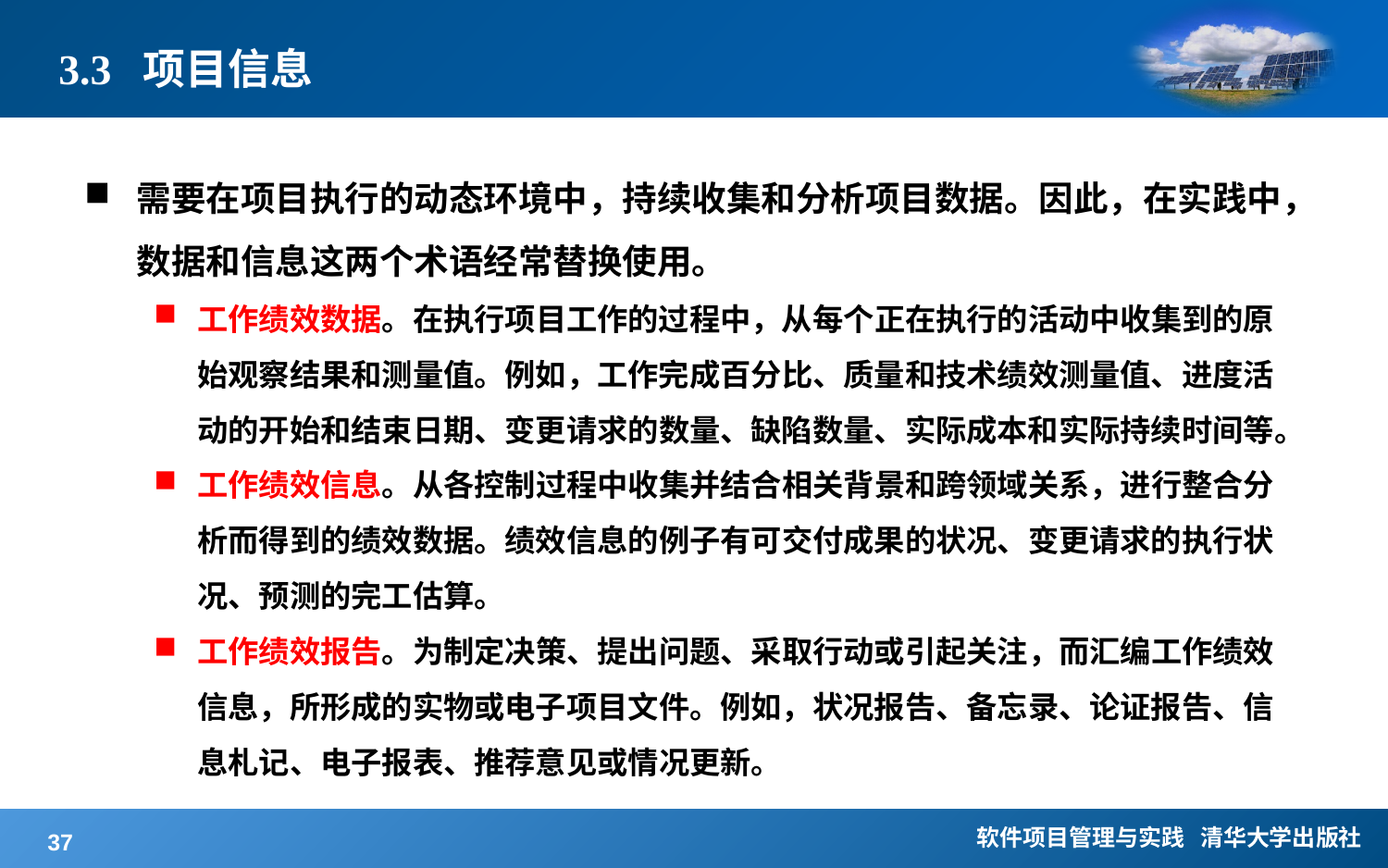

# 3.3  项目信息
需要在项目执行的动态环境中，持续收集和分析项目数据。因此，在实践中，数据和信息这两个术语经常替换使用。
工作绩效数据。在执行项目工作的过程中，从每个正在执行的活动中收集到的原始观察结果和测量值。例如，工作完成百分比、质量和技术绩效测量值、进度活动的开始和结束日期、变更请求的数量、缺陷数量、实际成本和实际持续时间等。
工作绩效信息。从各控制过程中收集并结合相关背景和跨领域关系，进行整合分析而得到的绩效数据。绩效信息的例子有可交付成果的状况、变更请求的执行状况、预测的完工估算。
工作绩效报告。为制定决策、提出问题、采取行动或引起关注，而汇编工作绩效信息，所形成的实物或电子项目文件。例如，状况报告、备忘录、论证报告、信息札记、电子报表、推荐意见或情况更新。